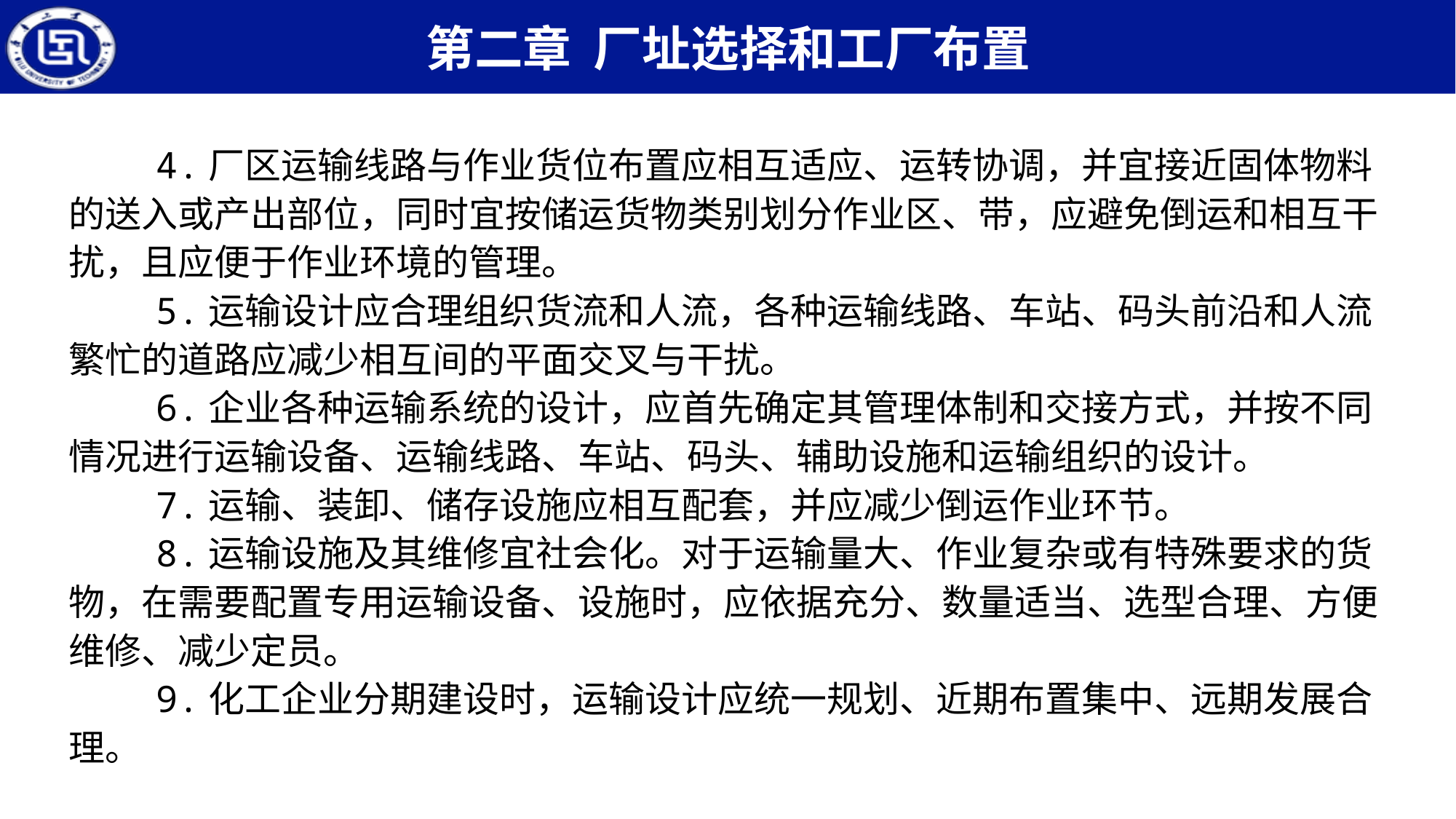

4.厂区运输线路与作业货位布置应相互适应、运转协调，并宜接近固体物料的送入或产出部位，同时宜按储运货物类别划分作业区、带，应避免倒运和相互干扰，且应便于作业环境的管理。
    5.运输设计应合理组织货流和人流，各种运输线路、车站、码头前沿和人流繁忙的道路应减少相互间的平面交叉与干扰。
    6.企业各种运输系统的设计，应首先确定其管理体制和交接方式，并按不同情况进行运输设备、运输线路、车站、码头、辅助设施和运输组织的设计。
    7.运输、装卸、储存设施应相互配套，并应减少倒运作业环节。
    8.运输设施及其维修宜社会化。对于运输量大、作业复杂或有特殊要求的货物，在需要配置专用运输设备、设施时，应依据充分、数量适当、选型合理、方便维修、减少定员。
    9.化工企业分期建设时，运输设计应统一规划、近期布置集中、远期发展合理。